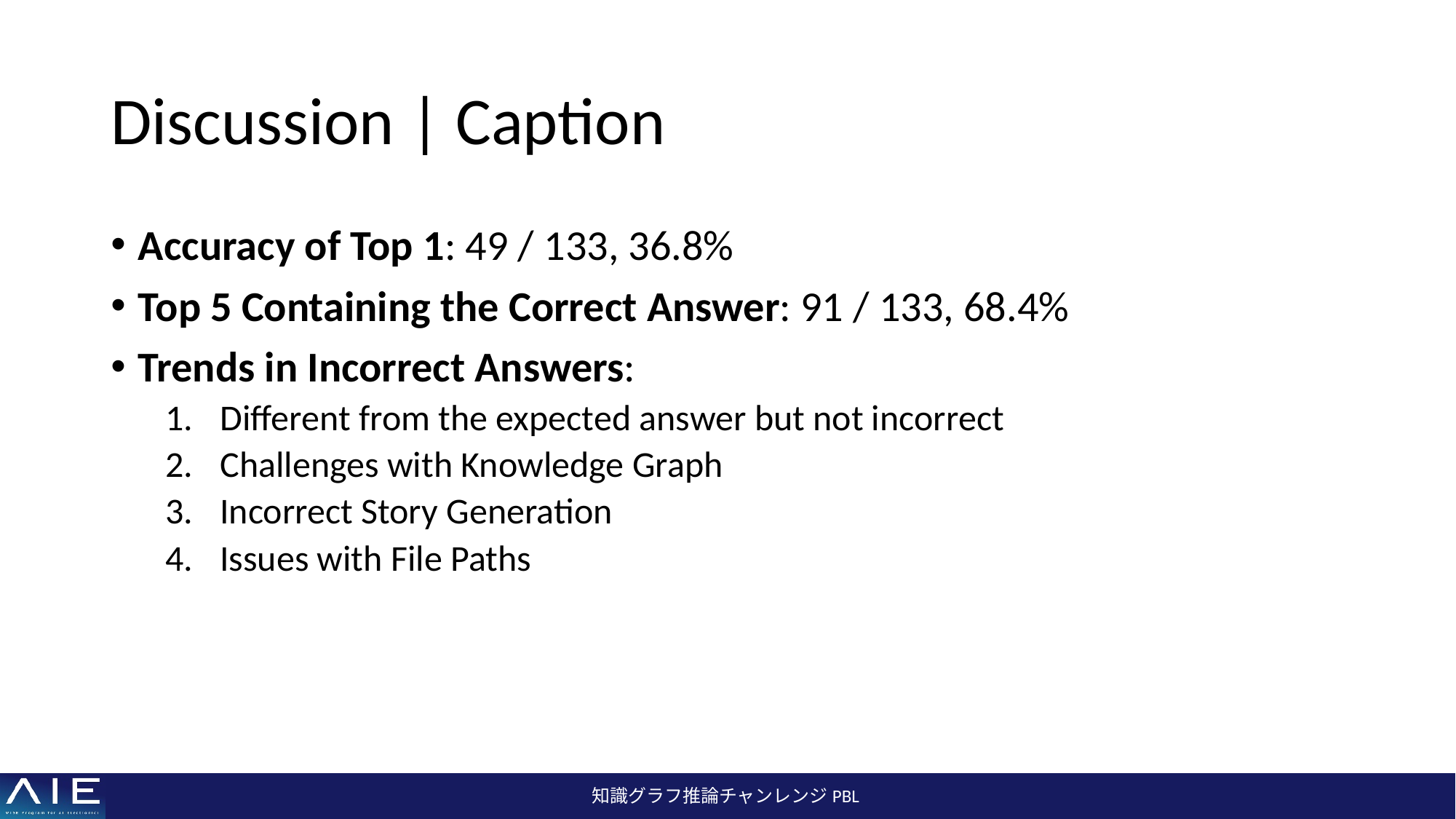

# Discussion | Caption
Accuracy of Top 1: 49 / 133, 36.8%
Top 5 Containing the Correct Answer: 91 / 133, 68.4%
Trends in Incorrect Answers:
Different from the expected answer but not incorrect
Challenges with Knowledge Graph
Incorrect Story Generation
Issues with File Paths

知識グラフ推論チャンレンジPBL